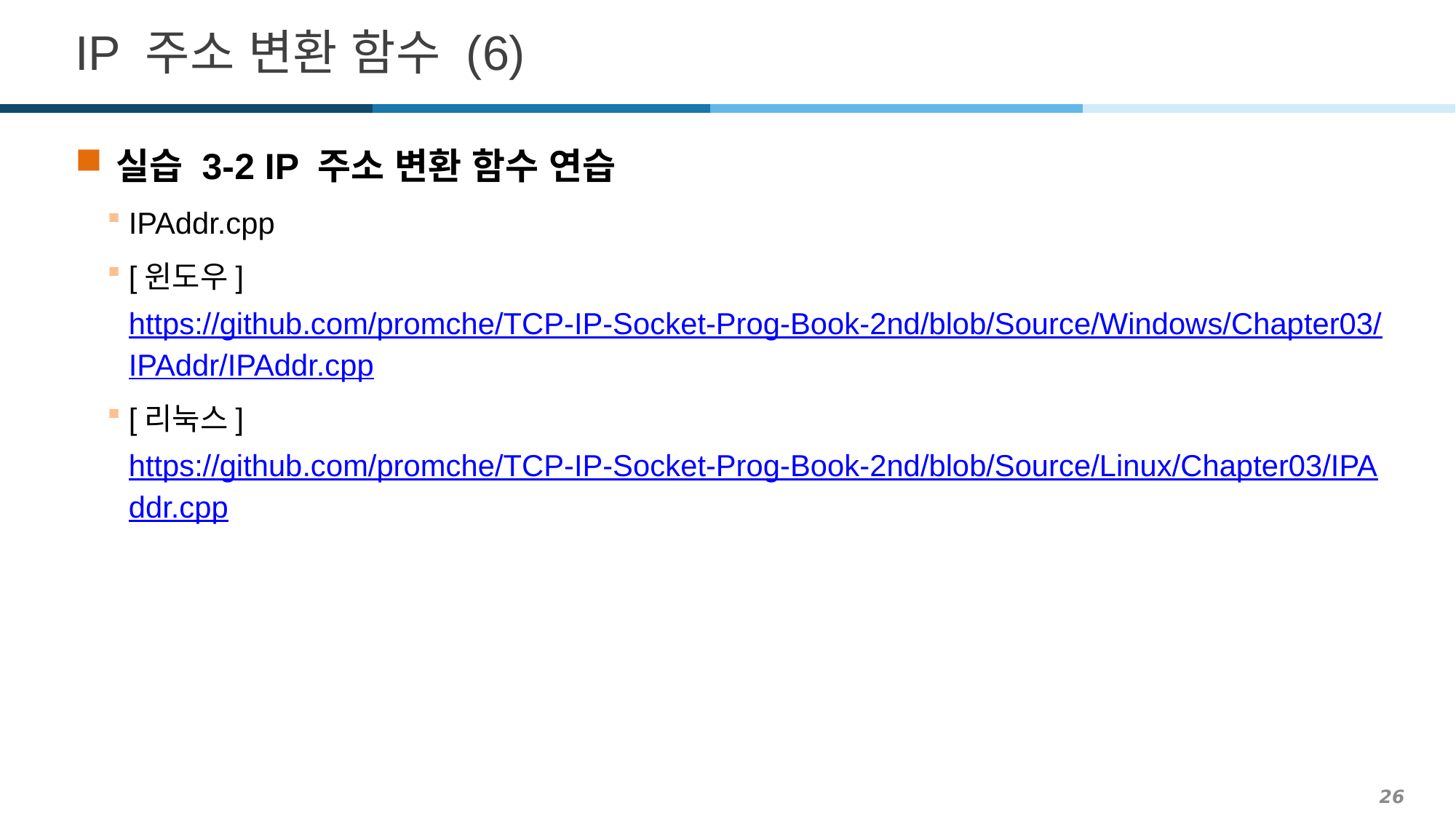

# IP 주소 변환 함수 (6)
실습 3-2 IP 주소 변환 함수 연습
IPAddr.cpp
[윈도우] https://github.com/promche/TCP-IP-Socket-Prog-Book-2nd/blob/Source/Windows/Chapter03/IPAddr/IPAddr.cpp
[리눅스] https://github.com/promche/TCP-IP-Socket-Prog-Book-2nd/blob/Source/Linux/Chapter03/IPAddr.cpp